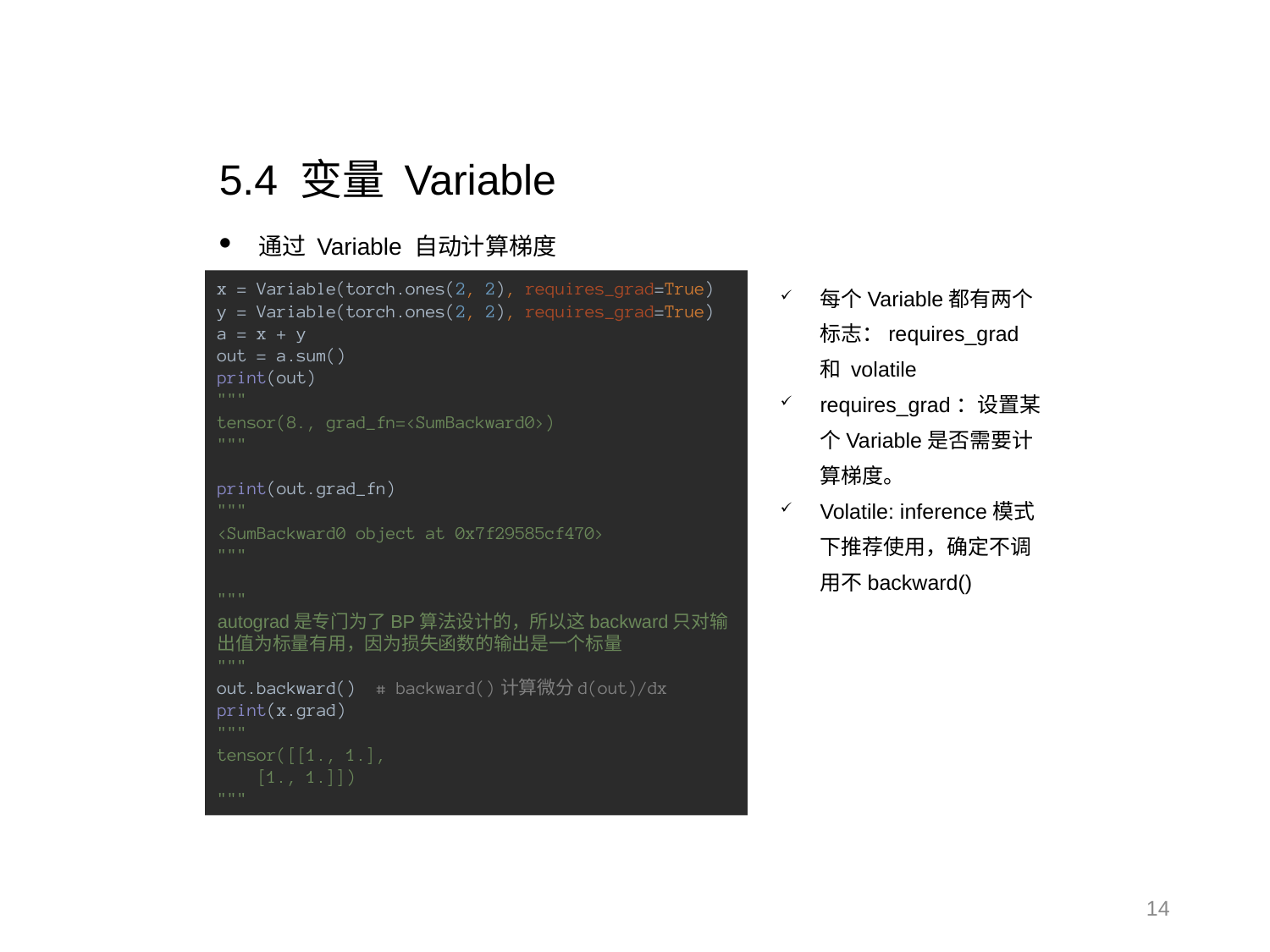

# 5.4 变量 Variable
通过 Variable 自动计算梯度
x = Variable(torch.ones(2, 2), requires_grad=True)
y = Variable(torch.ones(2, 2), requires_grad=True)
a = x + y
out = a.sum()
print(out)
"""
tensor(8., grad_fn=<SumBackward0>)
"""
print(out.grad_fn)
"""
<SumBackward0 object at 0x7f29585cf470>
"""
"""
autograd是专门为了BP算法设计的，所以这backward只对输出值为标量有用，因为损失函数的输出是一个标量
"""
out.backward()  # backward()计算微分d(out)/dx
print(x.grad)
"""
tensor([[1., 1.],
    [1., 1.]])
"""
每个Variable都有两个标志：requires_grad 和 volatile
requires_grad：设置某个Variable是否需要计算梯度。
Volatile: inference模式下推荐使用，确定不调用不backward()
14